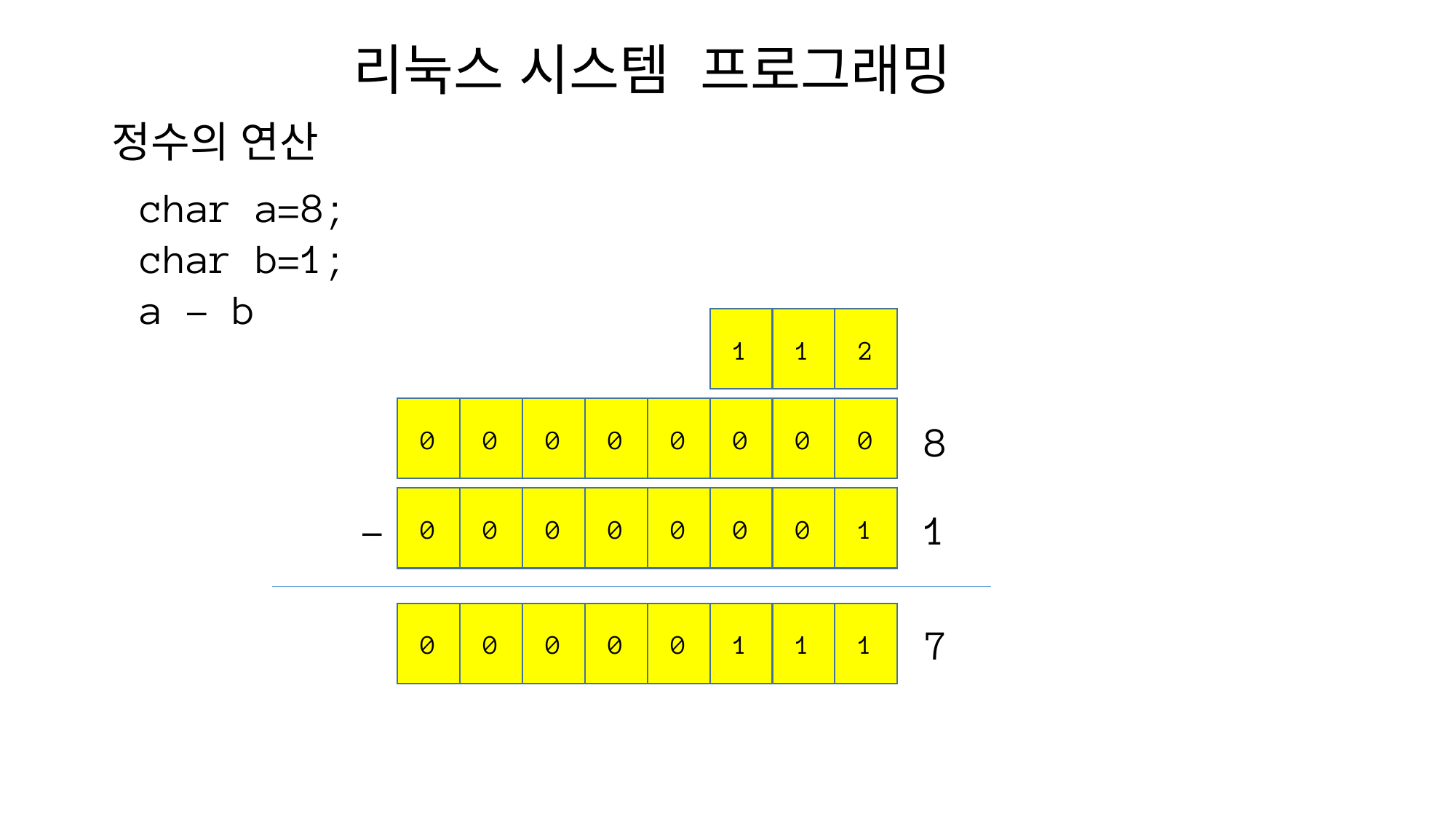

리눅스 시스템  프로그래밍
정수의 연산
char a=8;
char b=1;
a - b
1
2
1
0
0
0
0
0
0
0
0
8
1
0
0
0
0
0
0
0
-
1
1
1
1
0
0
0
0
0
7